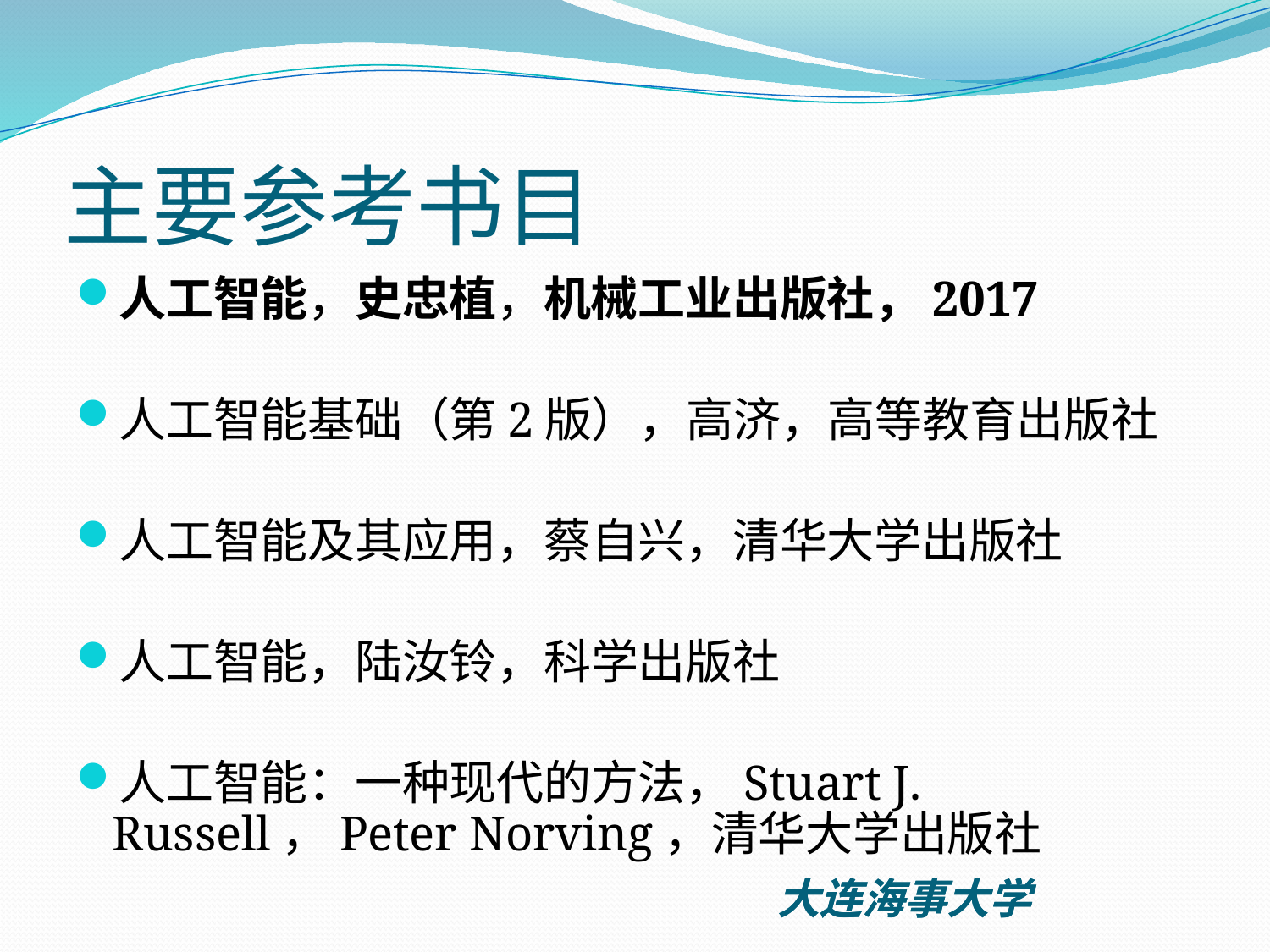

# 主要参考书目
人工智能，史忠植，机械工业出版社，2017

人工智能基础（第2版），高济，高等教育出版社

人工智能及其应用，蔡自兴，清华大学出版社

人工智能，陆汝铃，科学出版社

人工智能：一种现代的方法，Stuart J. Russell，Peter Norving，清华大学出版社